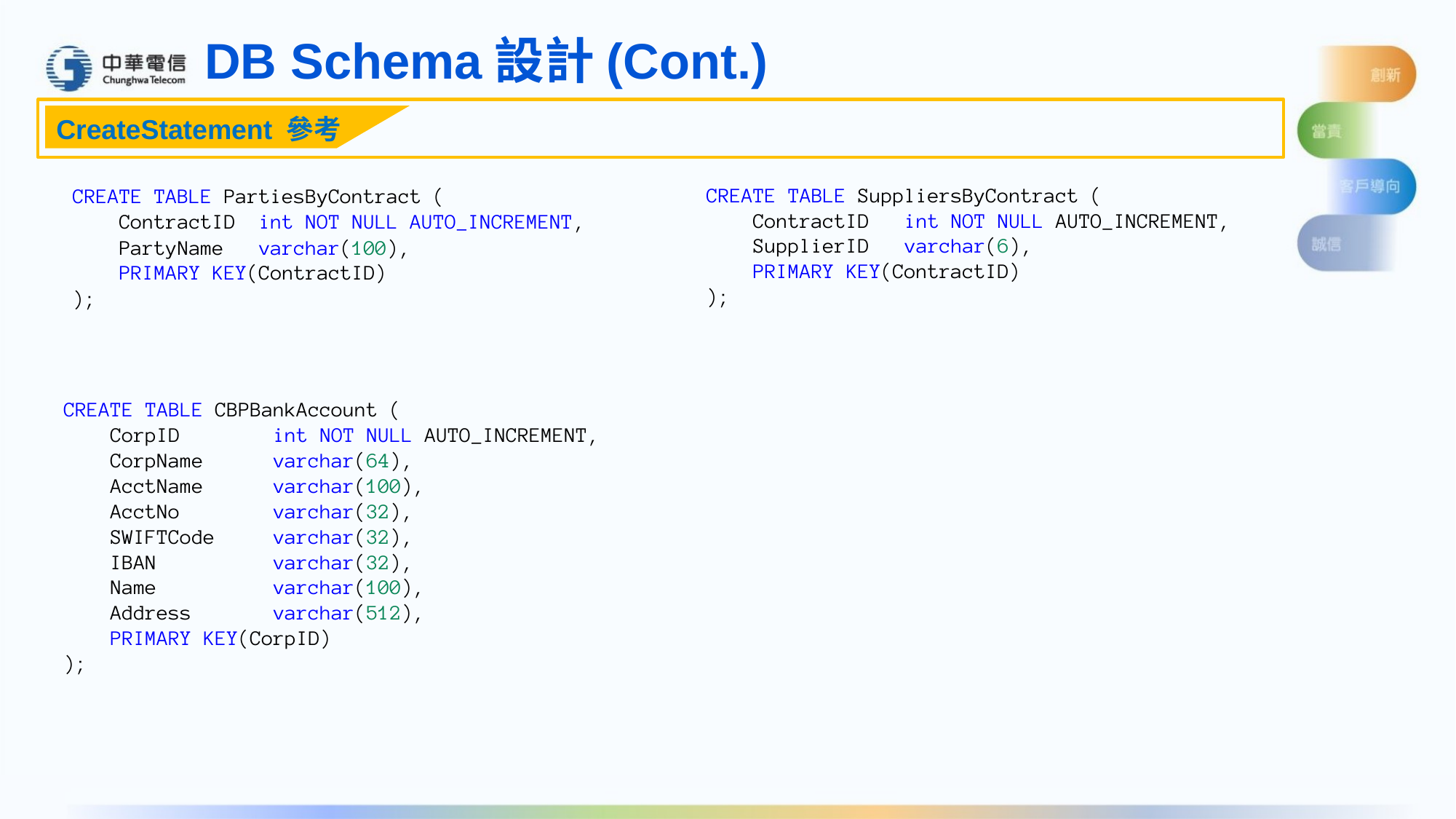

DB Schema設計(Cont.)

CreateStatement 參考
CREATE TABLE SuppliersByContract (
    ContractID   int NOT NULL AUTO_INCREMENT,
    SupplierID   varchar(6),
    PRIMARY KEY(ContractID)
);

CREATE TABLE PartiesByContract (
    ContractID  int NOT NULL AUTO_INCREMENT,
    PartyName   varchar(100),
    PRIMARY KEY(ContractID)
);

CREATE TABLE CBPBankAccount (
    CorpID        int NOT NULL AUTO_INCREMENT,
    CorpName      varchar(64),
    AcctName      varchar(100),
    AcctNo        varchar(32),
    SWIFTCode     varchar(32),
    IBAN          varchar(32),
    Name          varchar(100),
    Address       varchar(512),
    PRIMARY KEY(CorpID)
);